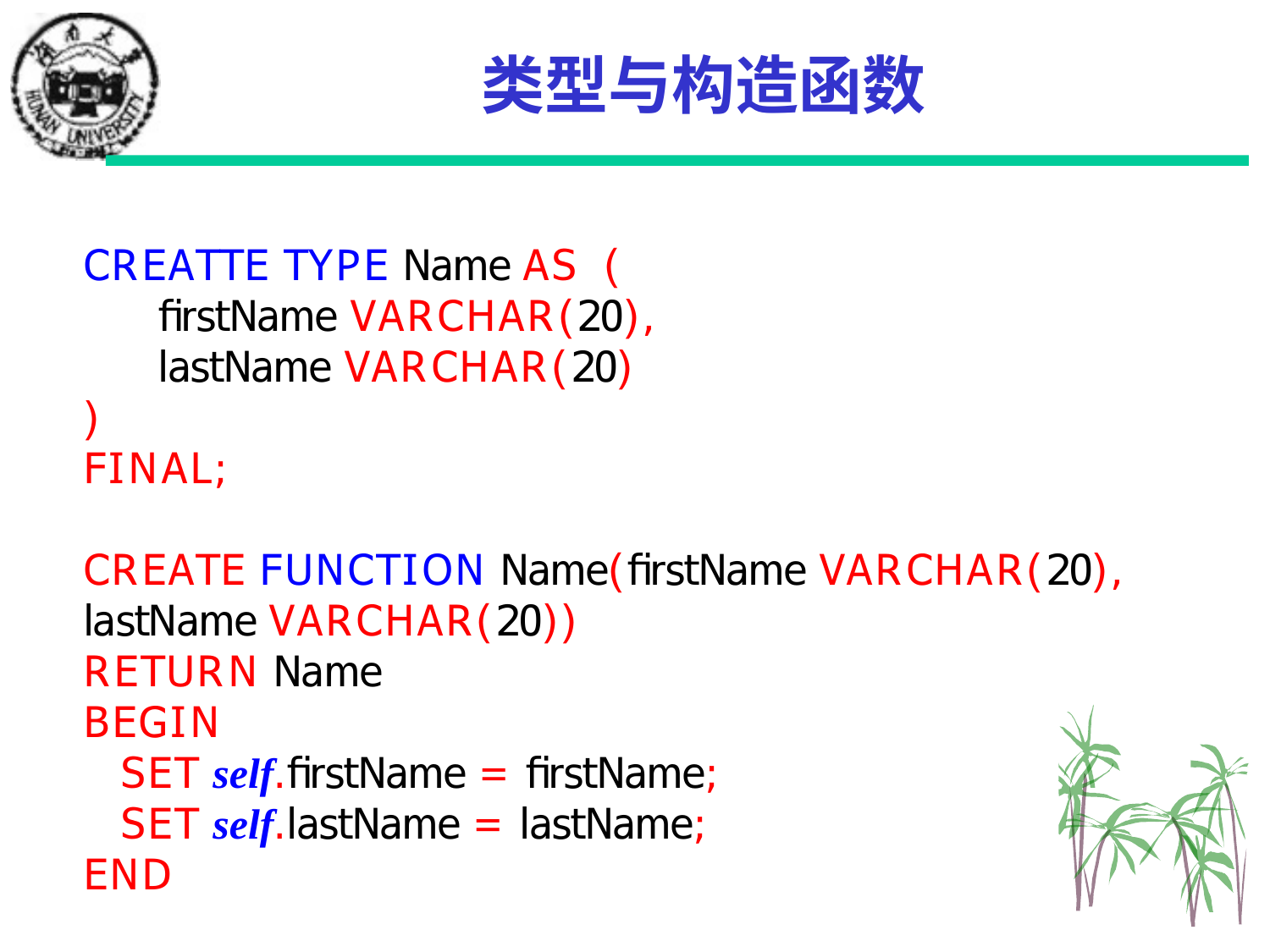

# 类型与构造函数
CREATTE TYPE Name AS  (
      firstName VARCHAR(20),
      lastName VARCHAR(20)
)
FINAL;

CREATE FUNCTION Name(firstName VARCHAR(20), lastName VARCHAR(20))
RETURN Name
BEGIN
   SET self.firstName = firstName;
   SET self.lastName = lastName;
END